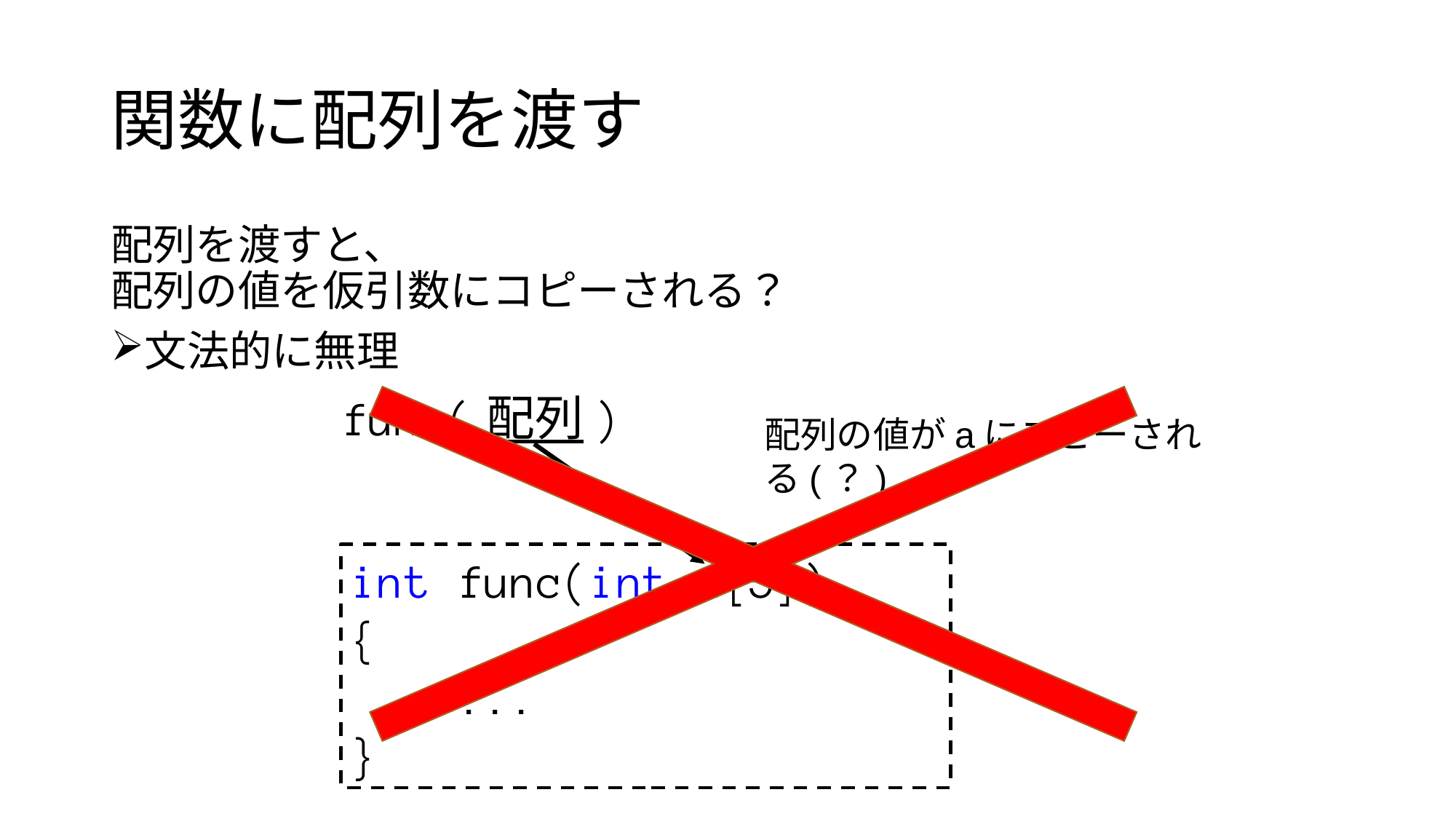

# 関数に配列を渡す
配列を渡すと、
配列の値を仮引数にコピーされる？
文法的に無理

func(配列)
配列の値がaにコピーされる(？)
int func(int a[5])
{
    ...
}